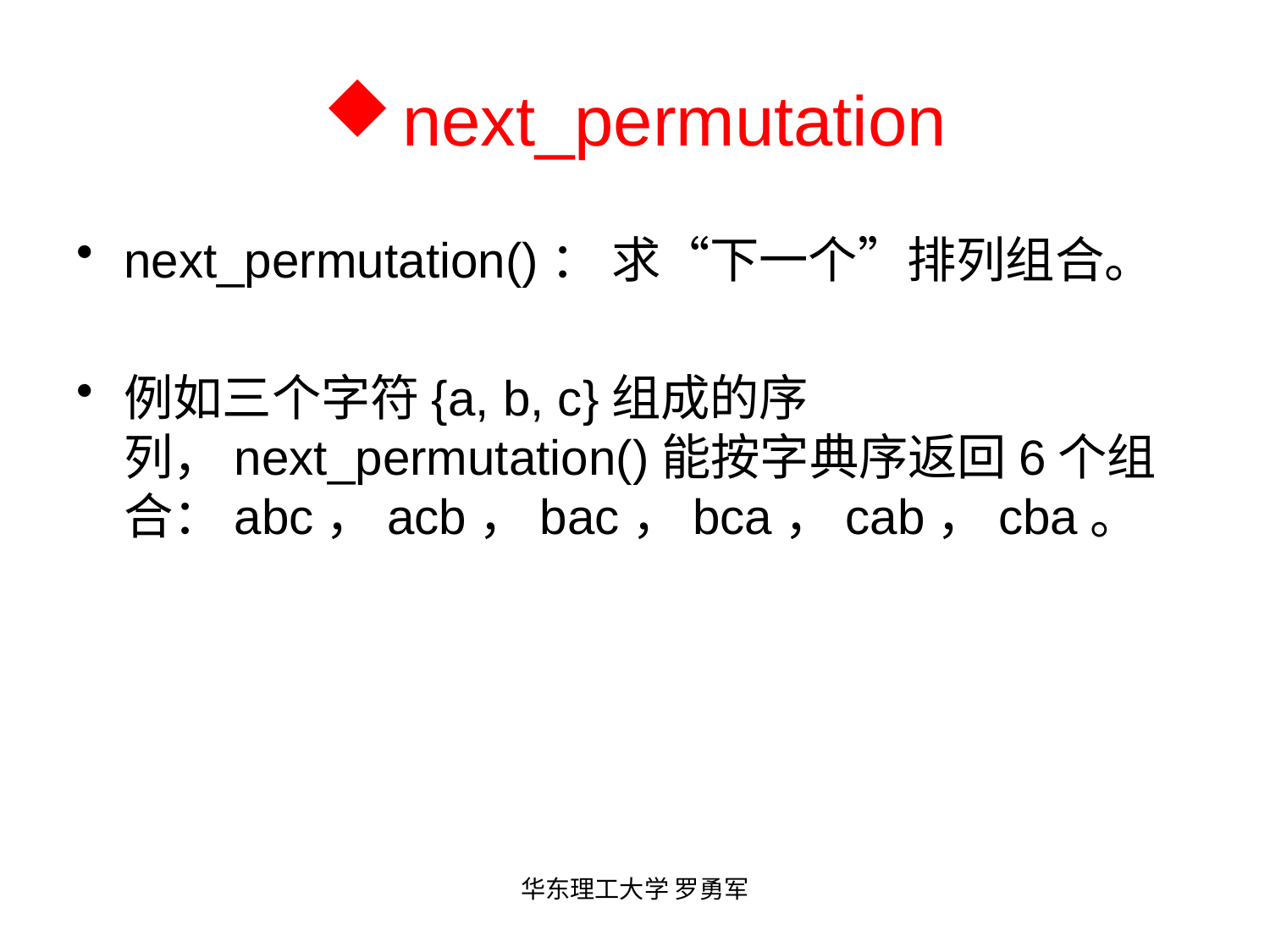

# next_permutation
next_permutation()： 求“下一个”排列组合。

例如三个字符{a, b, c}组成的序列，next_permutation()能按字典序返回6个组合：abc，acb，bac，bca，cab，cba。
华东理工大学 罗勇军